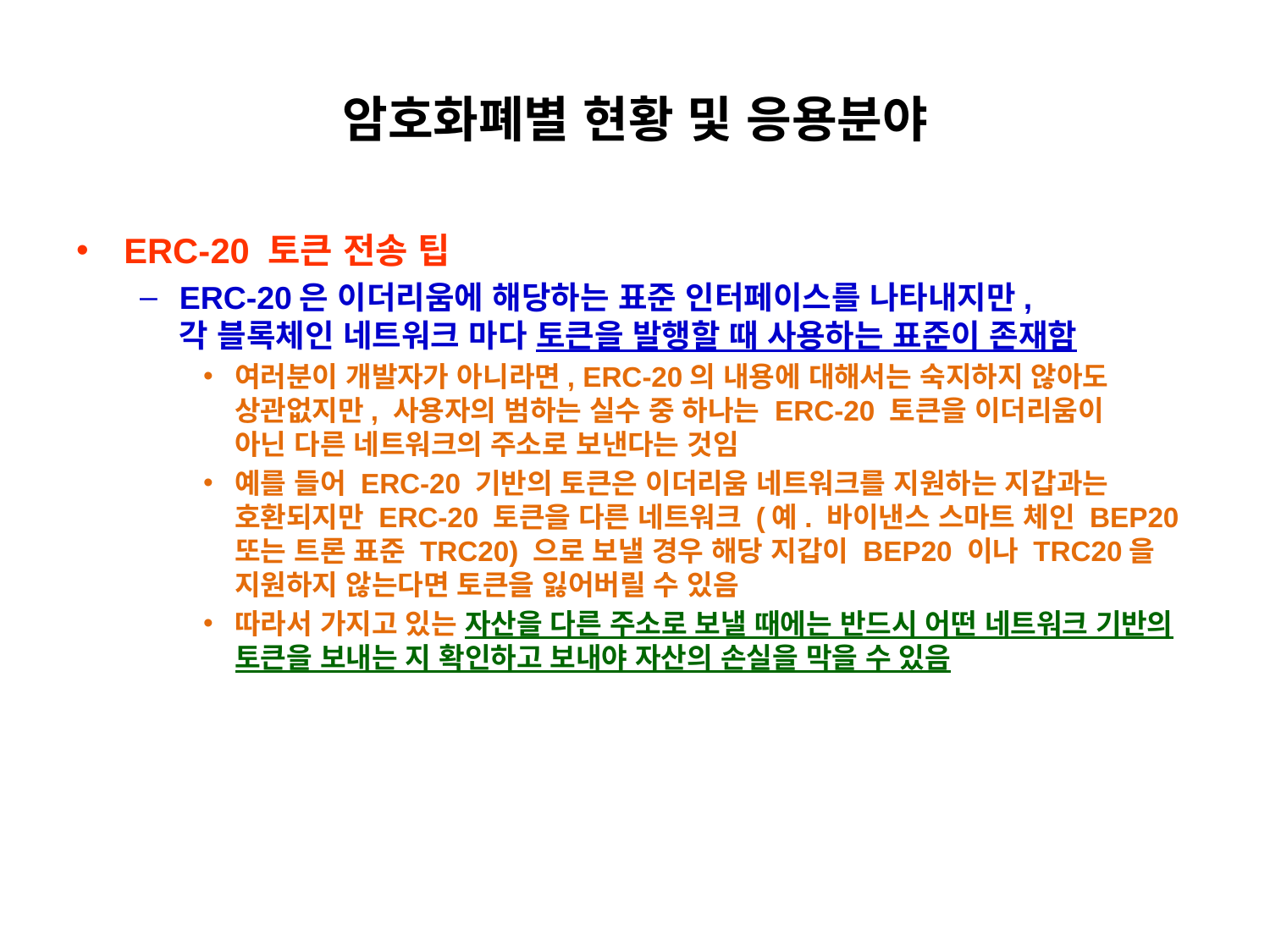

# 암호화폐별 현황 및 응용분야
ERC-20 토큰 전송 팁
ERC-20은 이더리움에 해당하는 표준 인터페이스를 나타내지만,
각 블록체인 네트워크 마다 토큰을 발행할 때 사용하는 표준이 존재함
여러분이 개발자가 아니라면, ERC-20의 내용에 대해서는 숙지하지 않아도 상관없지만, 사용자의 범하는 실수 중 하나는 ERC-20 토큰을 이더리움이
아닌 다른 네트워크의 주소로 보낸다는 것임
예를 들어 ERC-20 기반의 토큰은 이더리움 네트워크를 지원하는 지갑과는 호환되지만 ERC-20 토큰을 다른 네트워크 (예. 바이낸스 스마트 체인 BEP20 또는 트론 표준 TRC20) 으로 보낼 경우 해당 지갑이 BEP20 이나 TRC20을 지원하지 않는다면 토큰을 잃어버릴 수 있음
따라서 가지고 있는 자산을 다른 주소로 보낼 때에는 반드시 어떤 네트워크 기반의 토큰을 보내는 지 확인하고 보내야 자산의 손실을 막을 수 있음